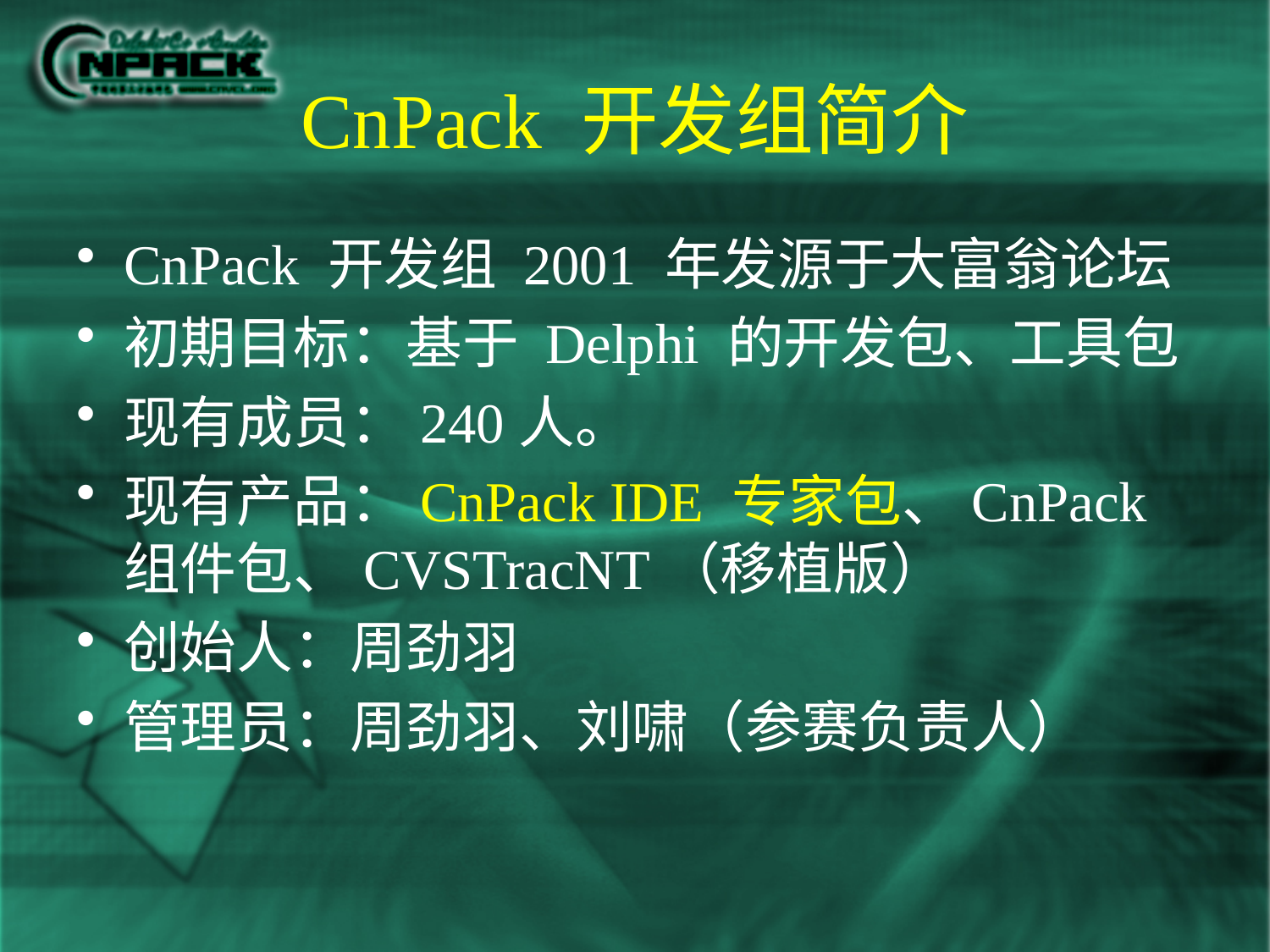

# CnPack 开发组简介
CnPack 开发组 2001 年发源于大富翁论坛
初期目标：基于 Delphi 的开发包、工具包
现有成员：240人。
现有产品：CnPack IDE 专家包、CnPack 组件包、CVSTracNT（移植版）
创始人：周劲羽
管理员：周劲羽、刘啸（参赛负责人）